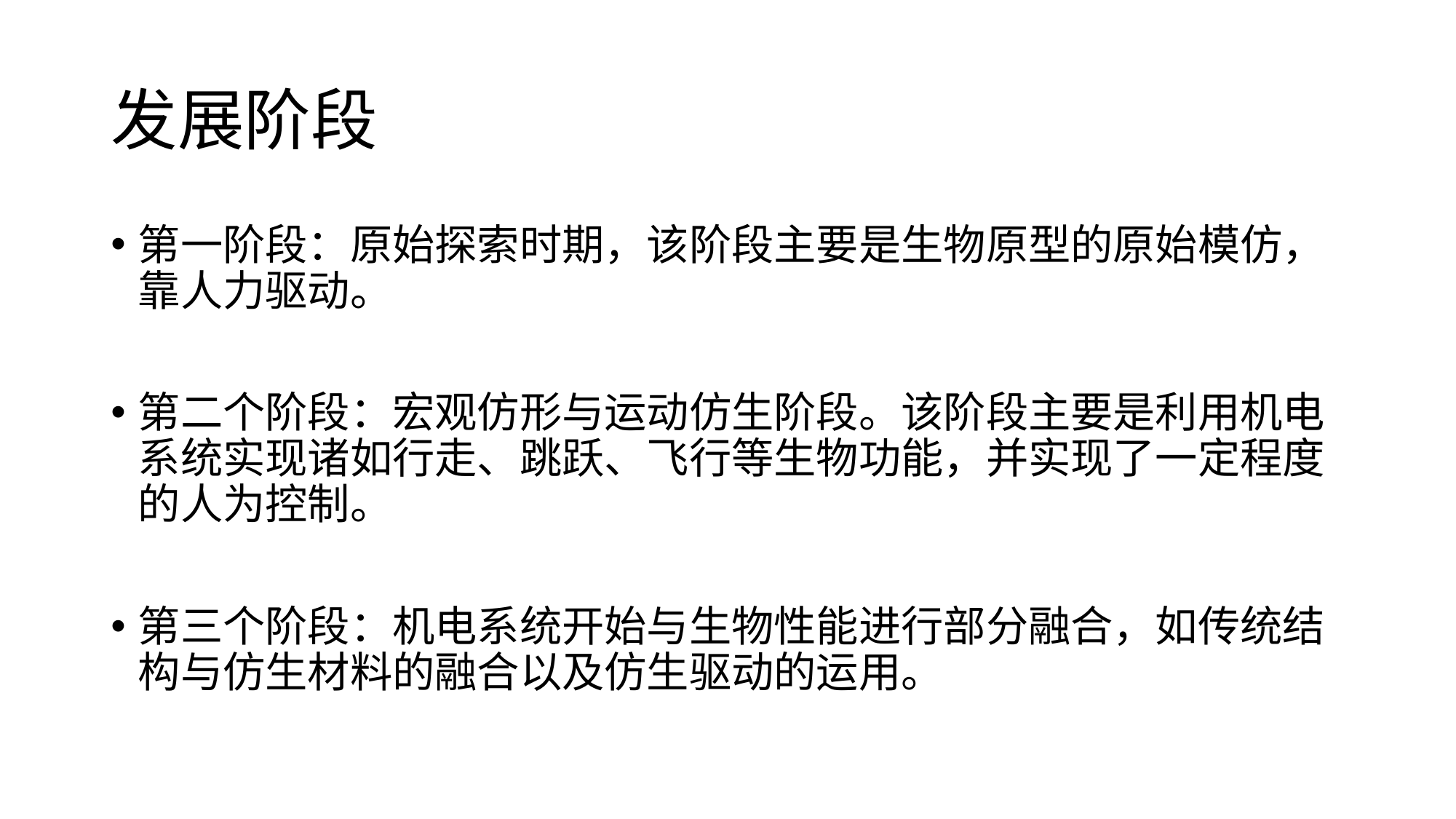

# 发展阶段
第一阶段：原始探索时期，该阶段主要是生物原型的原始模仿，靠人力驱动。

第二个阶段：宏观仿形与运动仿生阶段。该阶段主要是利用机电系统实现诸如行走、跳跃、飞行等生物功能，并实现了一定程度的人为控制。

第三个阶段：机电系统开始与生物性能进行部分融合，如传统结构与仿生材料的融合以及仿生驱动的运用。